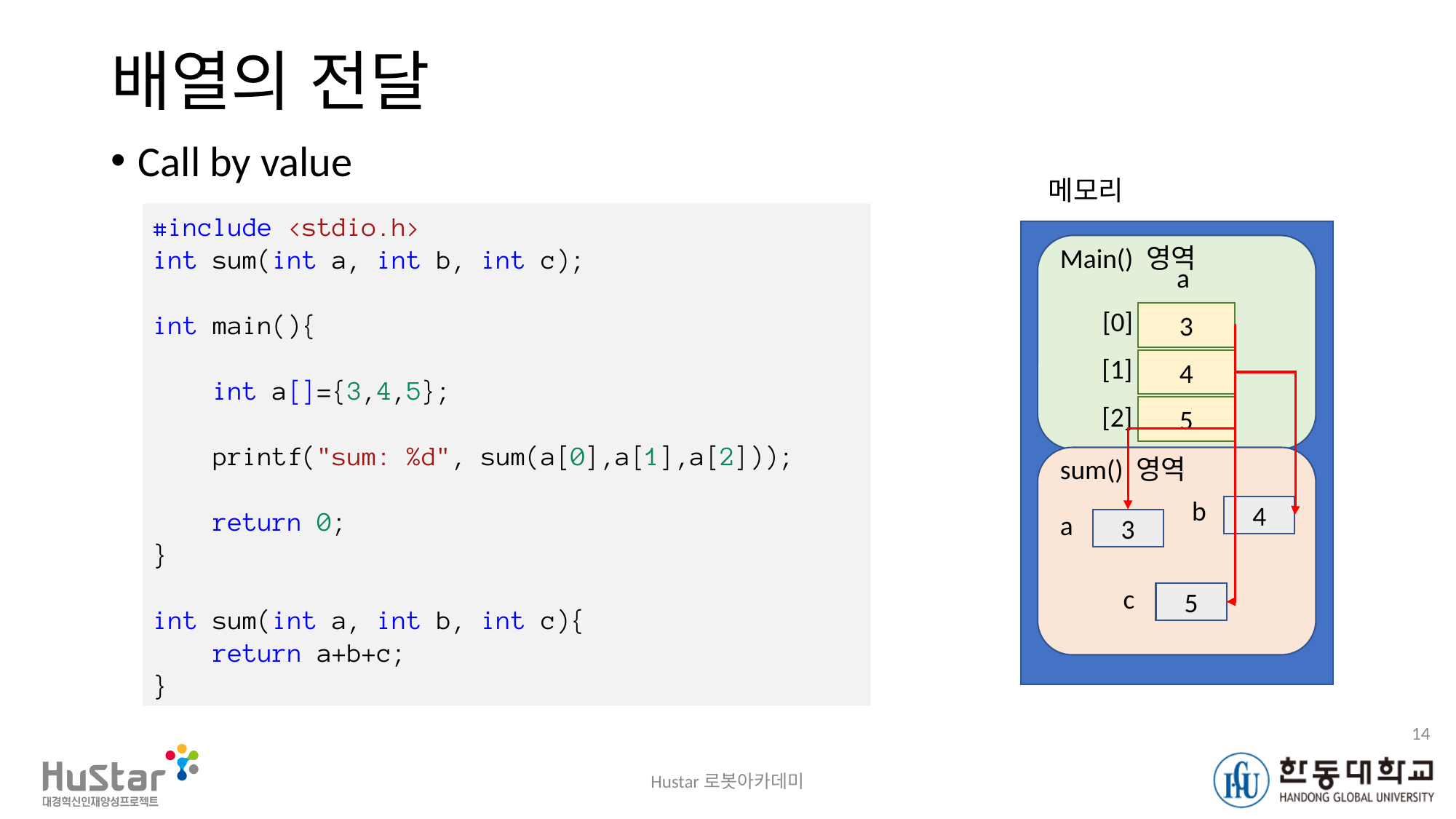

# 배열의 전달
Call by value
메모리
#include <stdio.h>
int sum(int a, int b, int c);
int main(){
    int a[]={3,4,5};
    printf("sum: %d", sum(a[0],a[1],a[2]));
    return 0;
}
int sum(int a, int b, int c){
    return a+b+c;
}

Main() 영역
a
[0]
3
[1]
4
[2]
5
sum() 영역

b
4
a
3
c
5
14
Hustar로봇아카데미